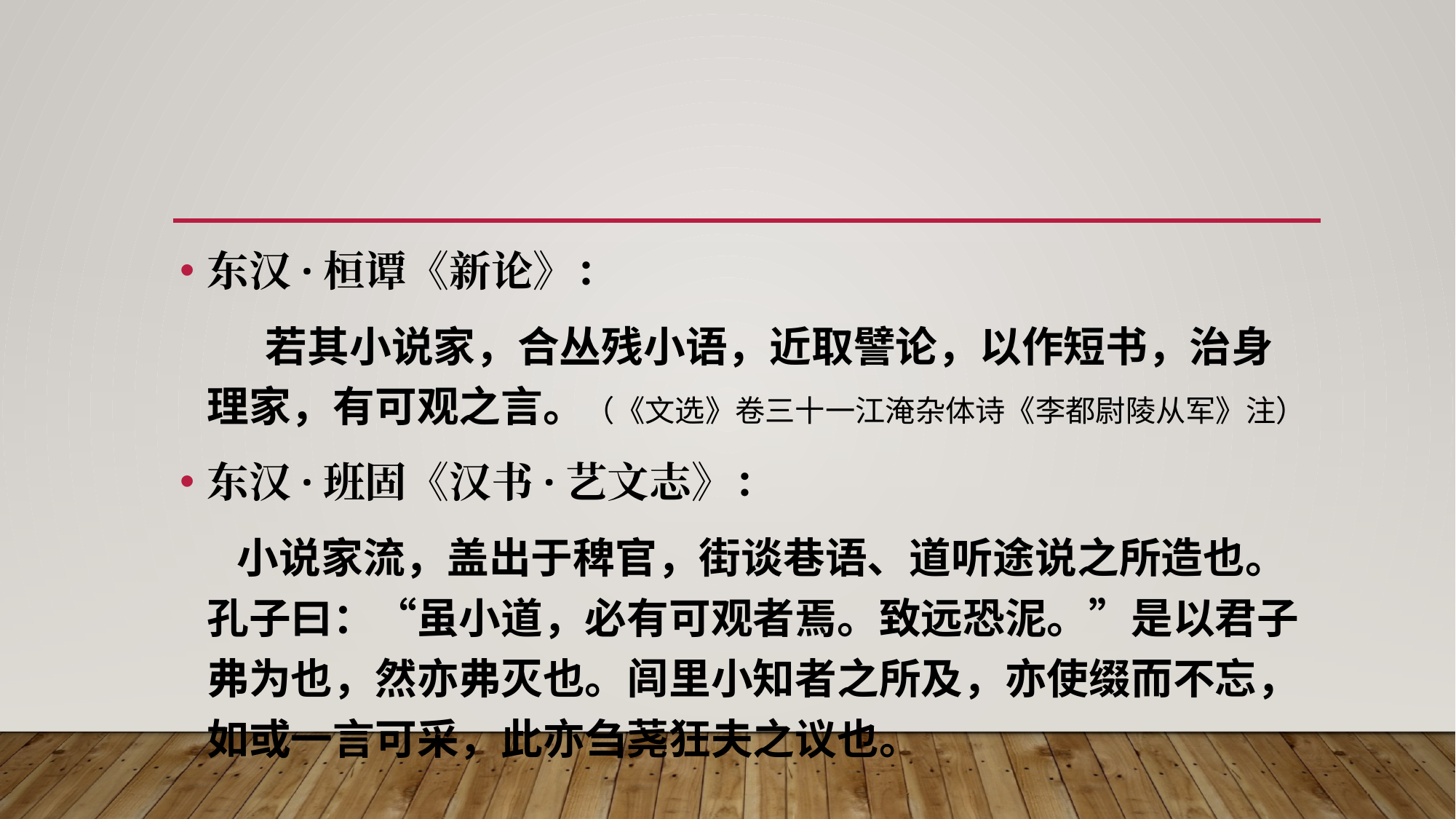

#
东汉·桓谭《新论》：
        若其小说家，合丛残小语，近取譬论，以作短书，治身理家，有可观之言。（《文选》卷三十一江淹杂体诗《李都尉陵从军》注）
东汉·班固《汉书·艺文志》：
     小说家流，盖出于稗官，街谈巷语、道听途说之所造也。孔子曰：“虽小道，必有可观者焉。致远恐泥。”是以君子弗为也，然亦弗灭也。闾里小知者之所及，亦使缀而不忘，如或一言可采，此亦刍荛狂夫之议也。